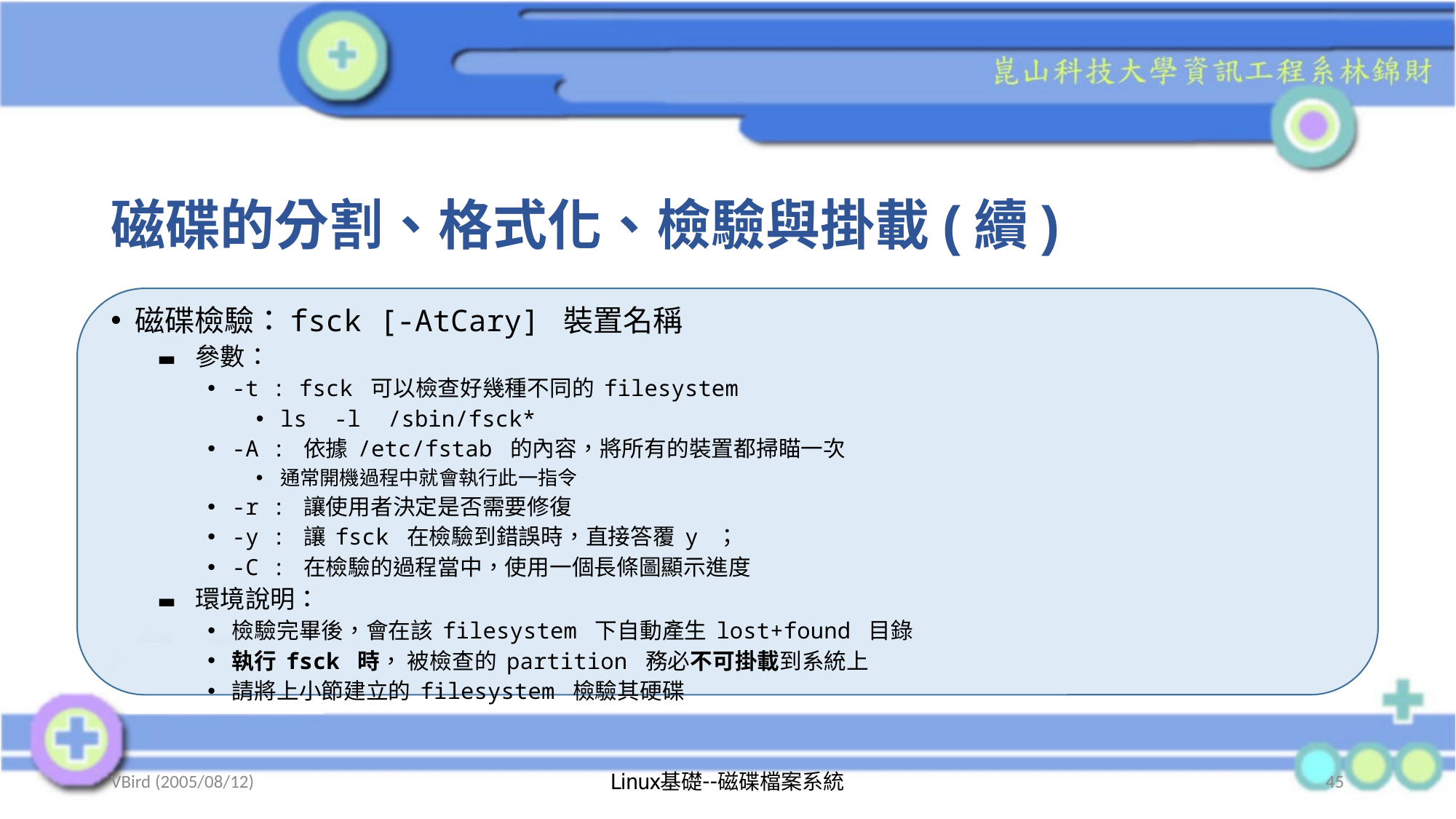

# 磁碟的分割、格式化、檢驗與掛載(續)

磁碟檢驗：fsck [-AtCary] 裝置名稱
參數：
-t : fsck 可以檢查好幾種不同的 filesystem
ls  -l  /sbin/fsck*
-A : 依據 /etc/fstab 的內容，將所有的裝置都掃瞄一次
通常開機過程中就會執行此一指令
-r : 讓使用者決定是否需要修復
-y : 讓 fsck 在檢驗到錯誤時，直接答覆 y ；
-C : 在檢驗的過程當中，使用一個長條圖顯示進度
環境說明：
檢驗完畢後，會在該 filesystem 下自動產生 lost+found 目錄
執行 fsck 時， 被檢查的 partition 務必不可掛載到系統上
請將上小節建立的 filesystem 檢驗其硬碟
VBird (2005/08/12)
Linux基礎--磁碟檔案系統
45